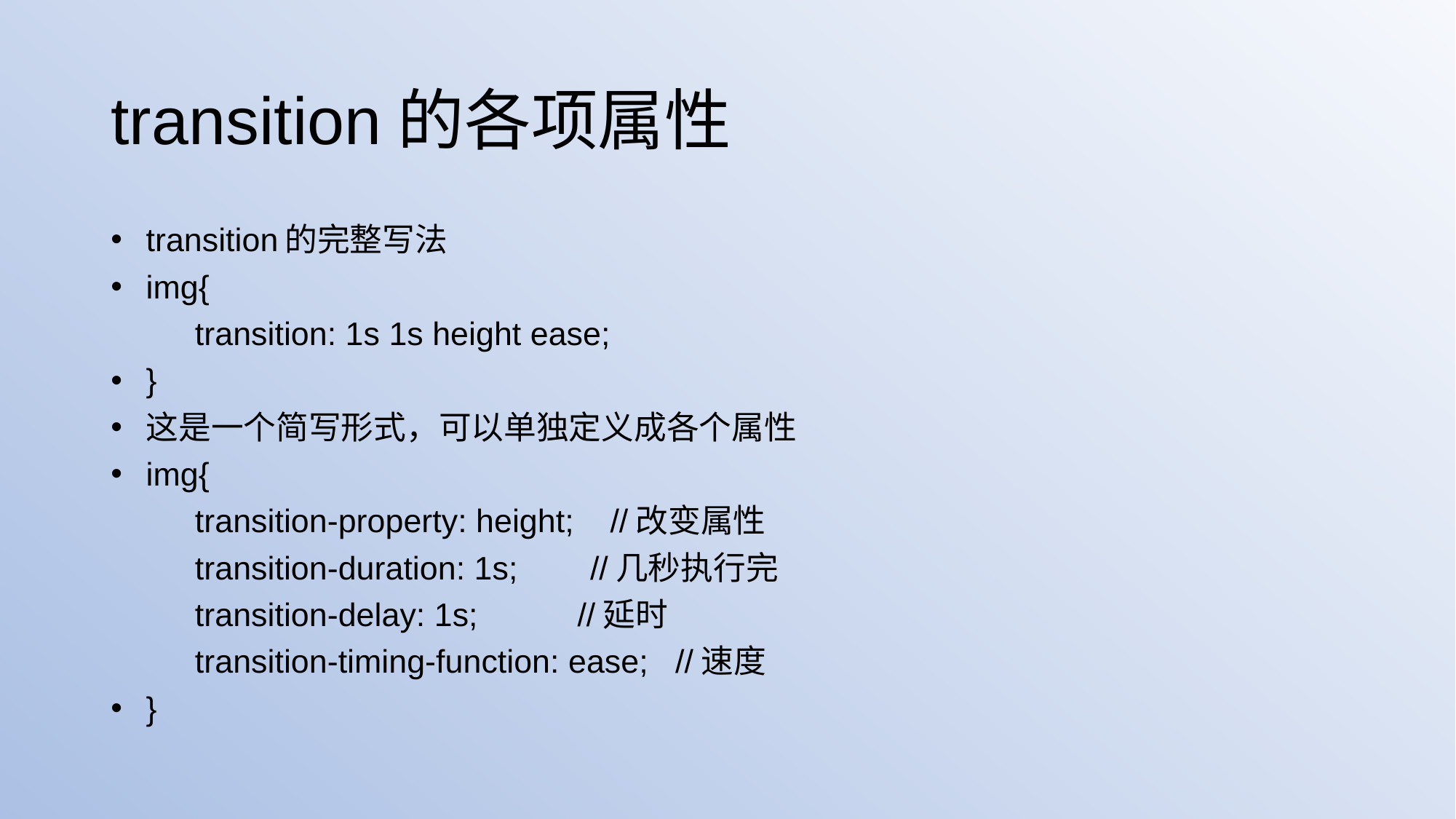

# transition的各项属性
transition的完整写法
img{
	transition: 1s 1s height ease;
}
这是一个简写形式，可以单独定义成各个属性
img{
	transition-property: height;    //改变属性
	transition-duration: 1s;        //几秒执行完
	transition-delay: 1s;           //延时
	transition-timing-function: ease;   //速度
}